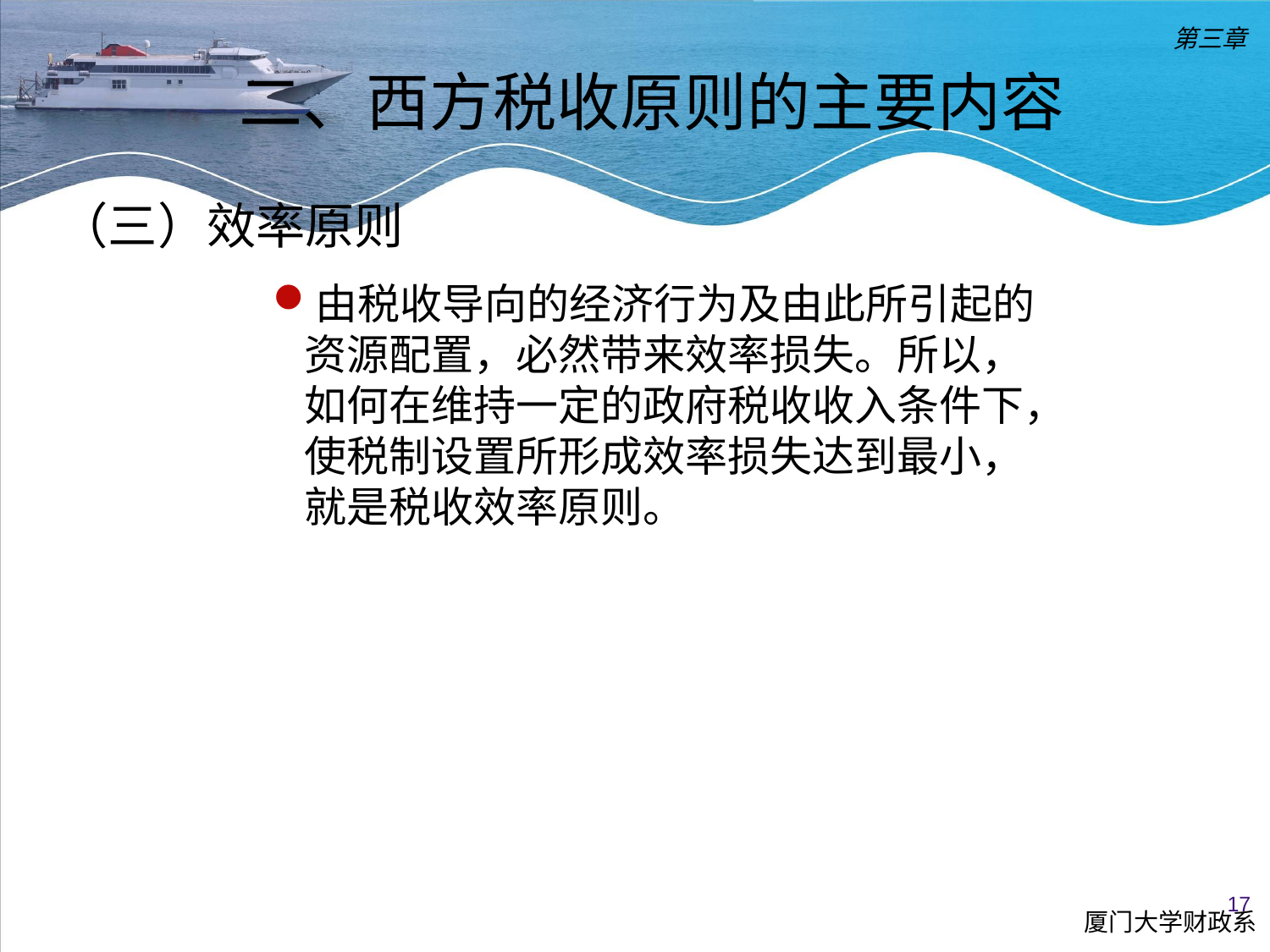

第三章
二、西方税收原则的主要内容
（三）效率原则
由税收导向的经济行为及由此所引起的资源配置，必然带来效率损失。所以，如何在维持一定的政府税收收入条件下，使税制设置所形成效率损失达到最小，就是税收效率原则。
17
厦门大学财政系